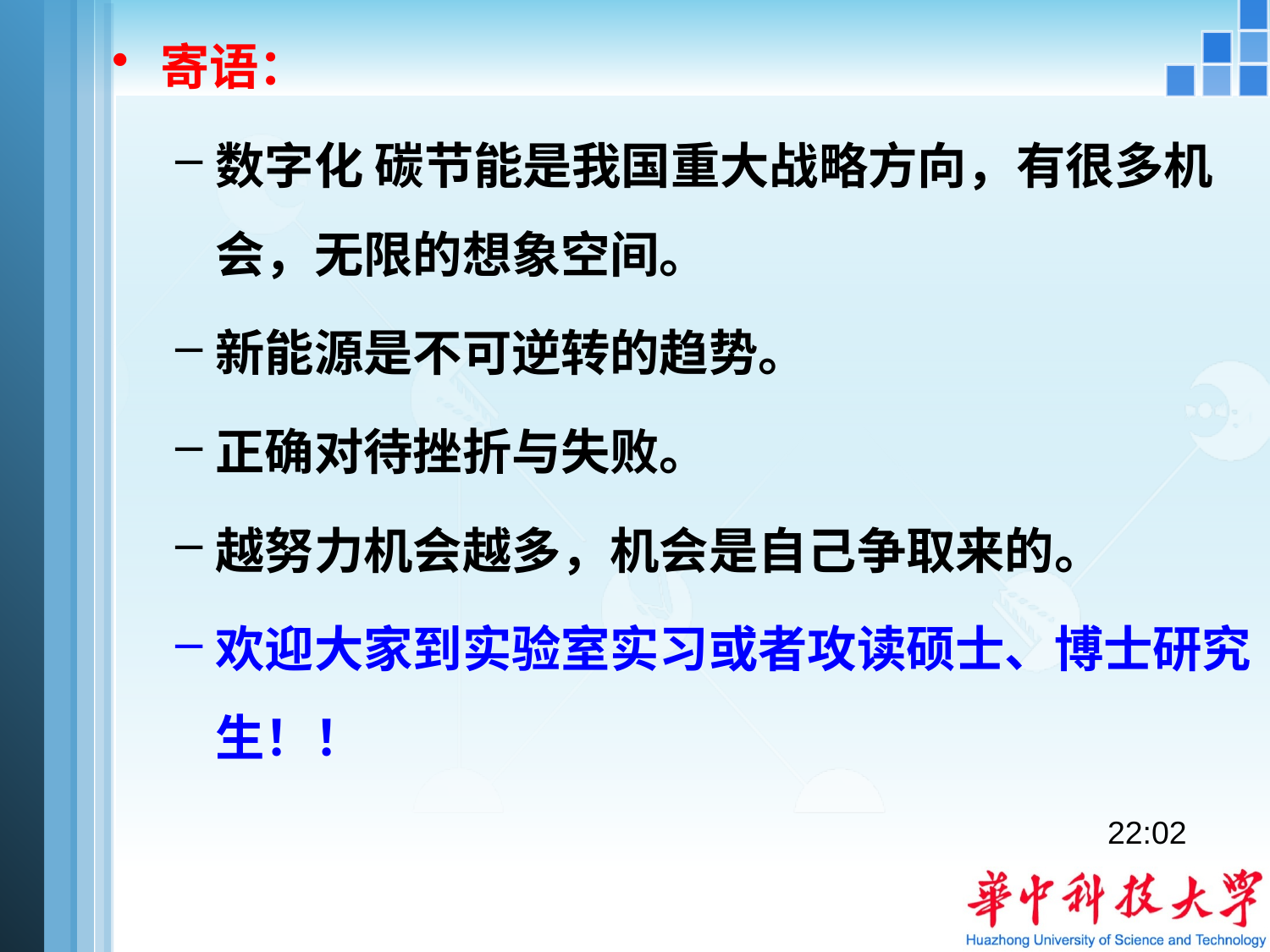

寄语：
数字化 碳节能是我国重大战略方向，有很多机会，无限的想象空间。
新能源是不可逆转的趋势。
正确对待挫折与失败。
越努力机会越多，机会是自己争取来的。
欢迎大家到实验室实习或者攻读硕士、博士研究生！！

22:02